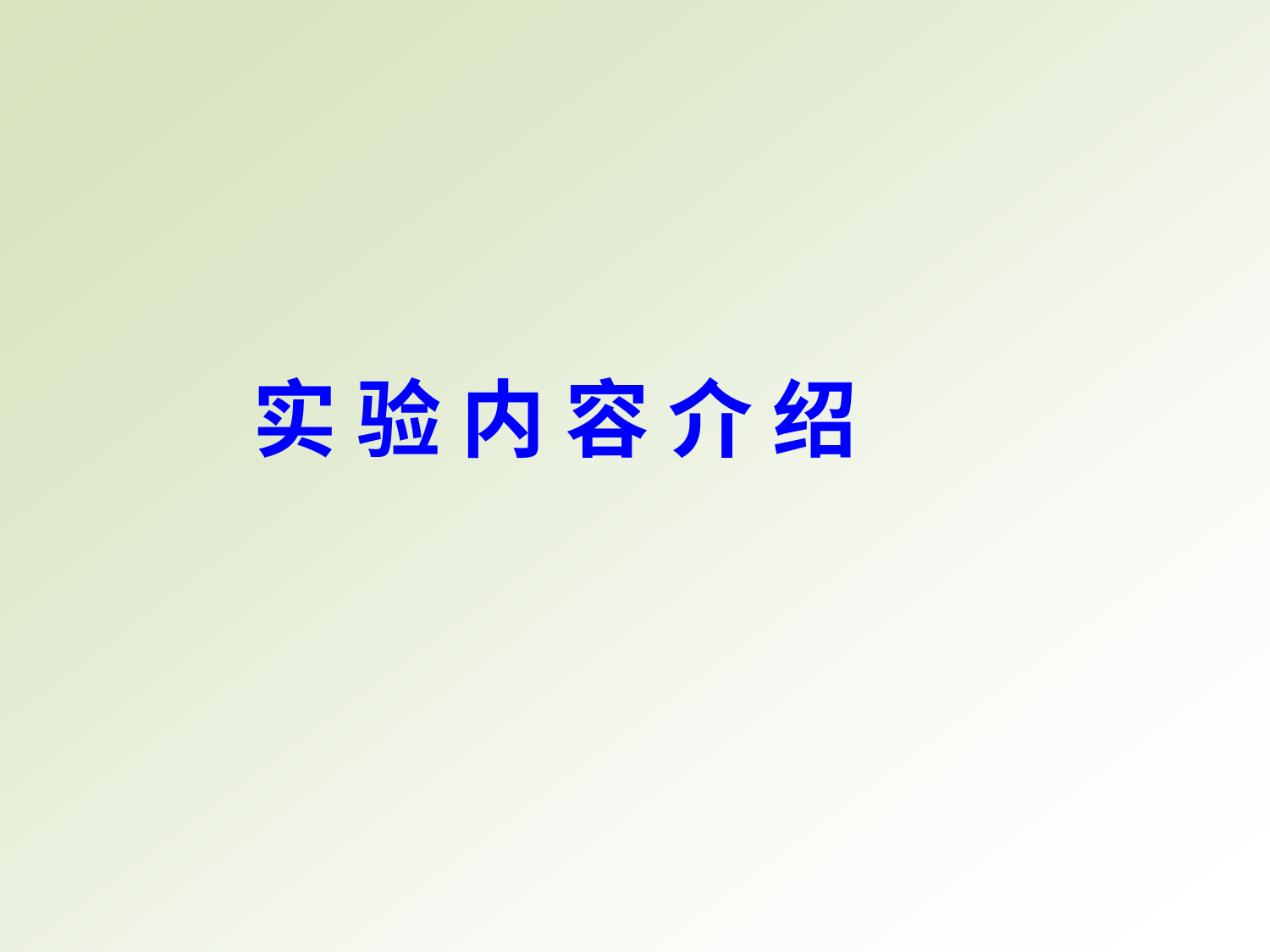

# 实 验 内 容 介 绍